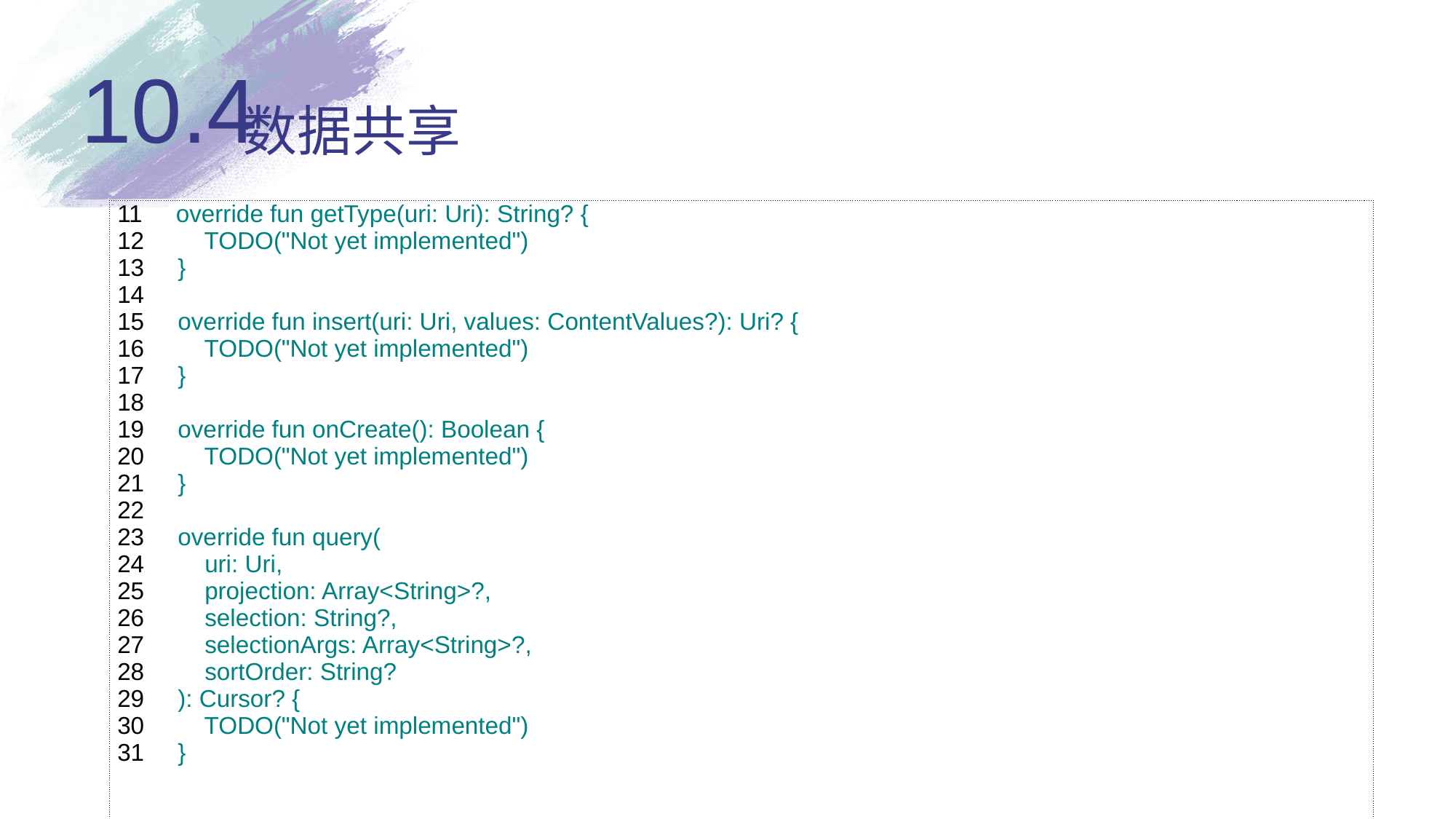

10.4
# 数据共享
| 11     override fun getType(uri: Uri): String? { 12         TODO("Not yet implemented") 13     } 14  15     override fun insert(uri: Uri, values: ContentValues?): Uri? { 16         TODO("Not yet implemented") 17     } 18  19     override fun onCreate(): Boolean { 20         TODO("Not yet implemented") 21     } 22  23     override fun query( 24         uri: Uri, 25         projection: Array<String>?, 26         selection: String?, 27         selectionArgs: Array<String>?, 28         sortOrder: String? 29     ): Cursor? { 30         TODO("Not yet implemented") 31     } |
| --- |